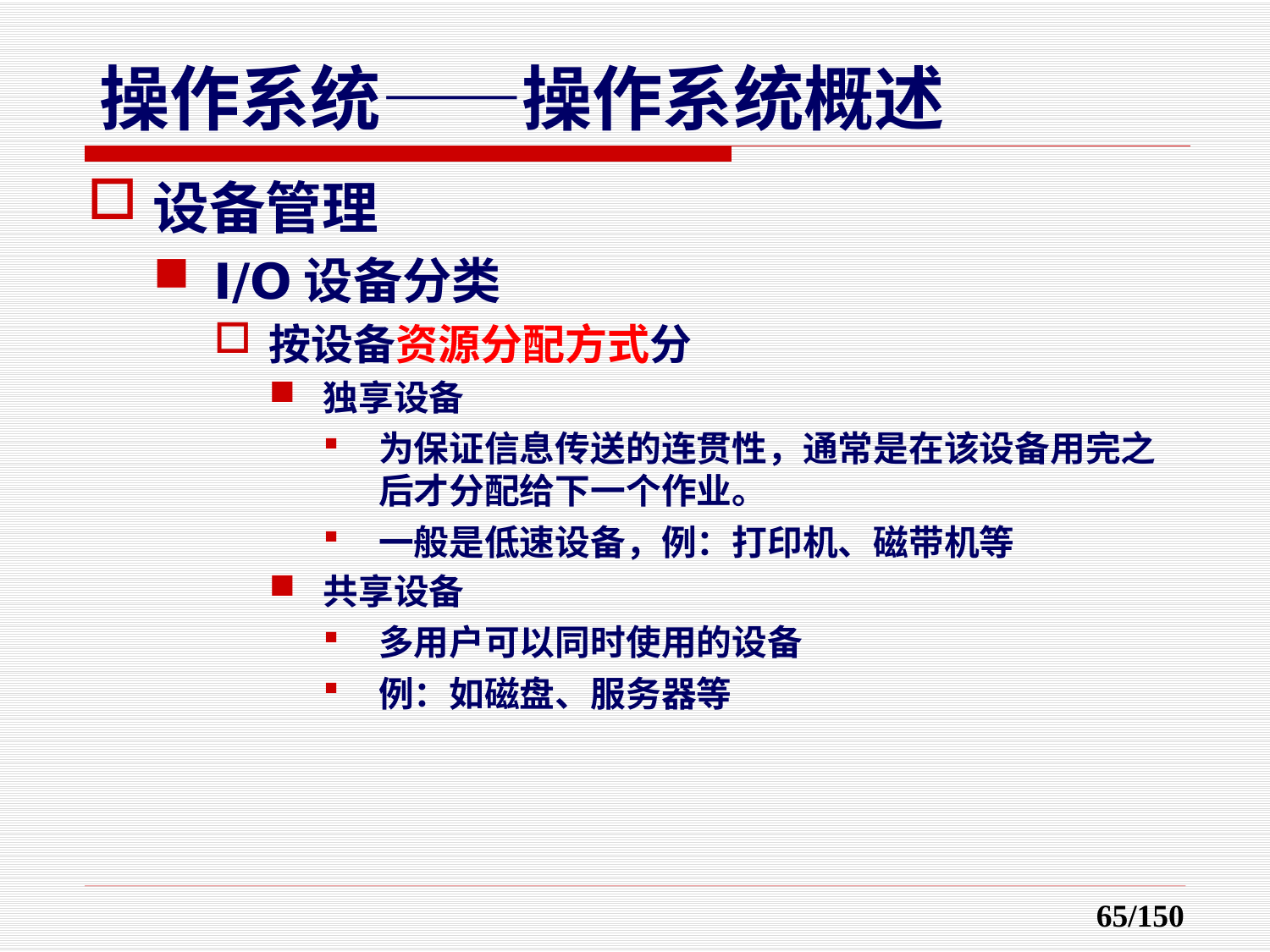

设备管理
I/O设备分类
按设备资源分配方式分
独享设备
为保证信息传送的连贯性，通常是在该设备用完之后才分配给下一个作业。
一般是低速设备，例：打印机、磁带机等
共享设备
多用户可以同时使用的设备
例：如磁盘、服务器等